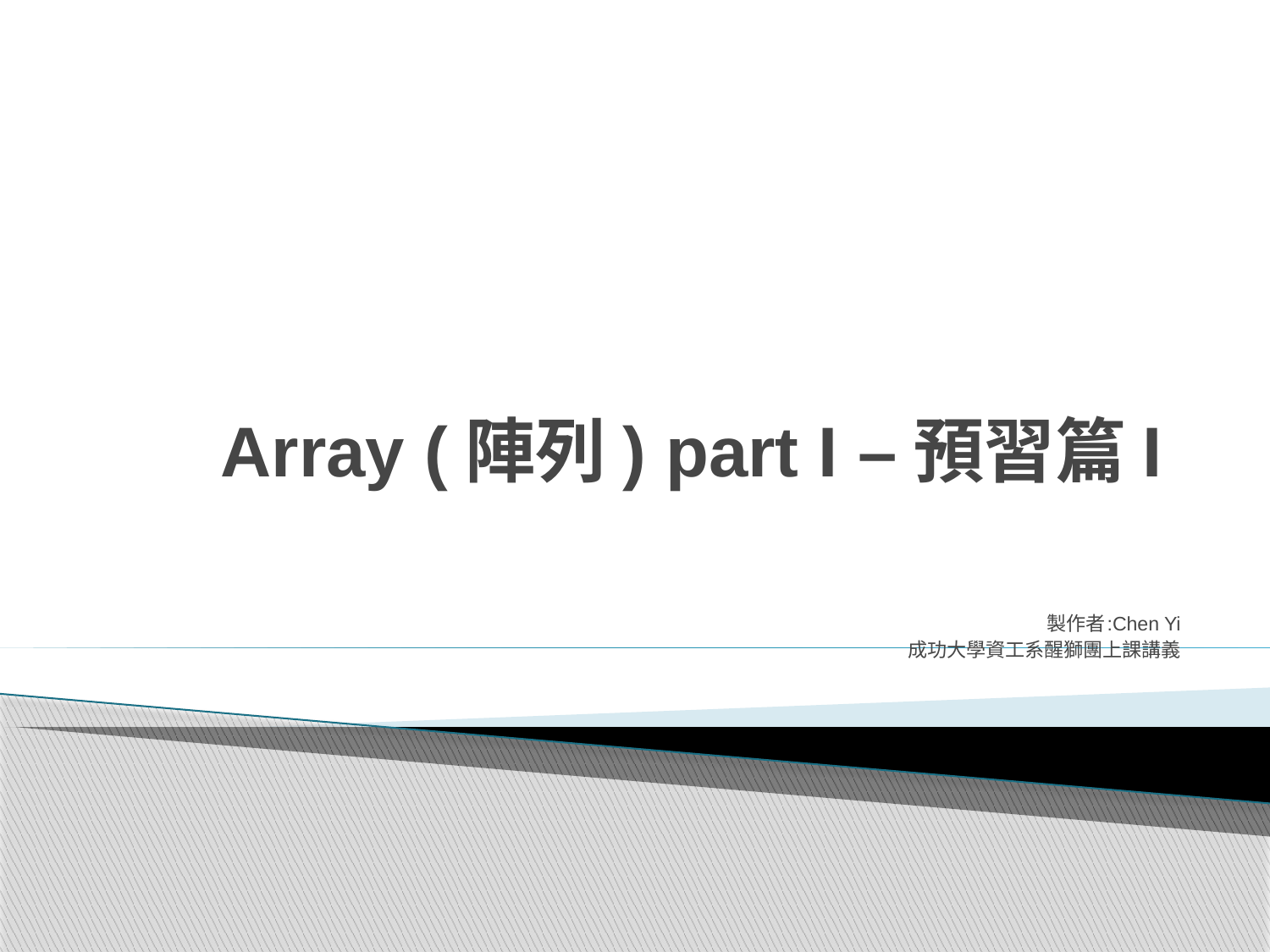

# Array (陣列) part I –預習篇I
製作者:Chen Yi
成功大學資工系醒獅團上課講義